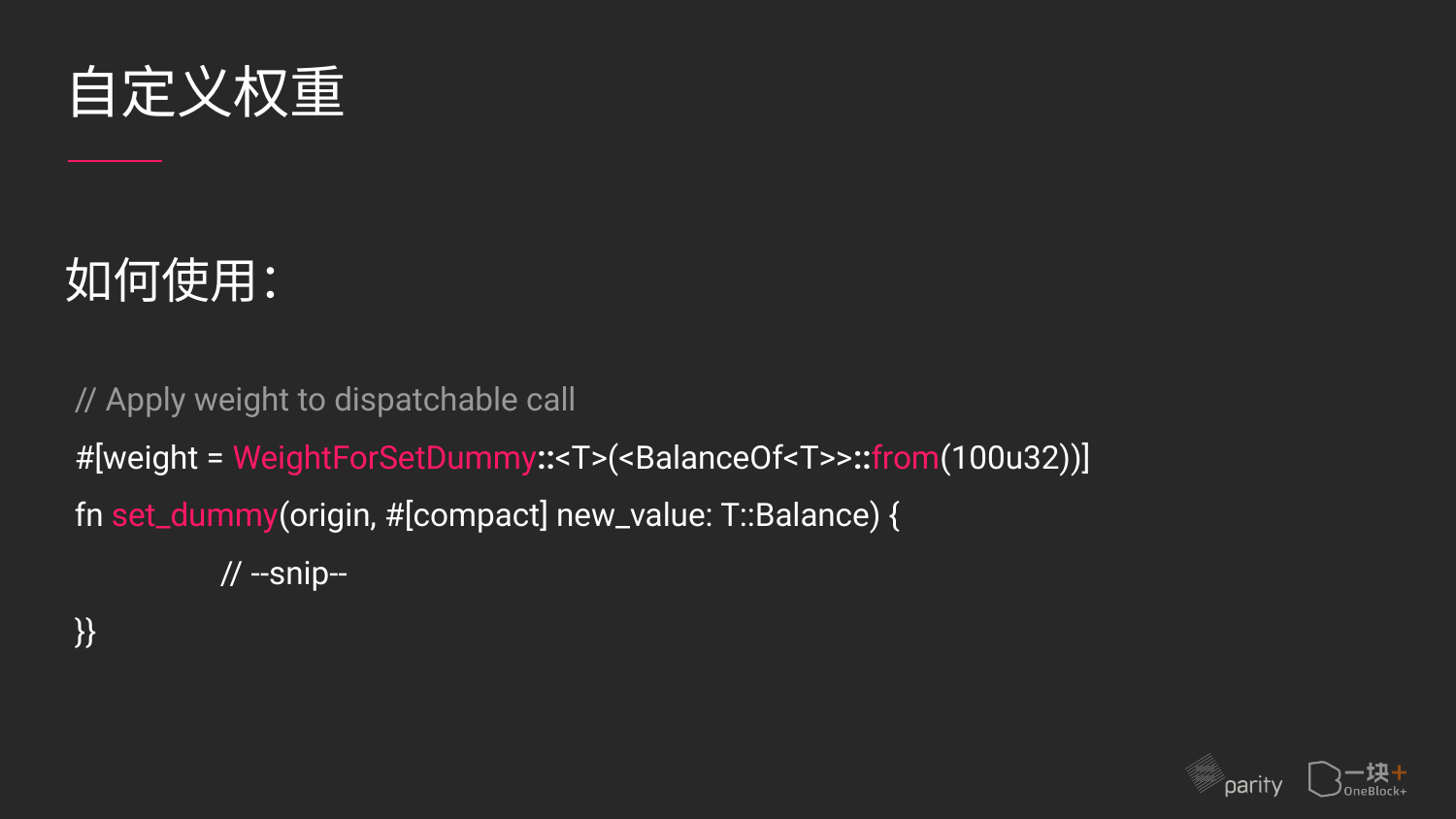

# 自定义权重
如何使用：
// Apply weight to dispatchable call
#[weight = WeightForSetDummy::<T>(<BalanceOf<T>>::from(100u32))]
fn set_dummy(origin, #[compact] new_value: T::Balance) {
	// --snip--
}}